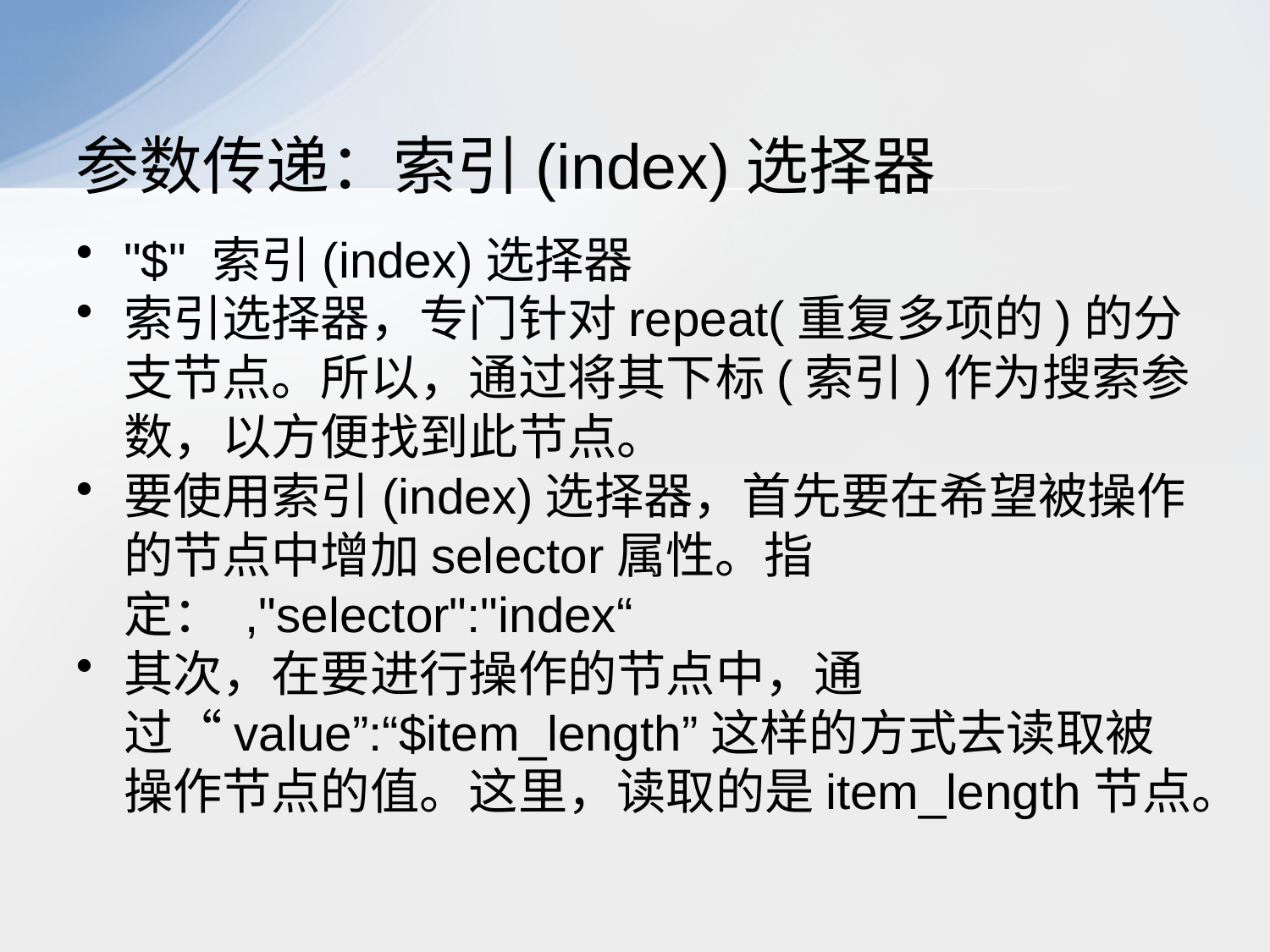

# 参数传递：索引(index)选择器
"$" 索引(index)选择器
索引选择器，专门针对repeat(重复多项的)的分支节点。所以，通过将其下标(索引)作为搜索参数，以方便找到此节点。
要使用索引(index)选择器，首先要在希望被操作的节点中增加selector属性。指定： ,"selector":"index“
其次，在要进行操作的节点中，通过“value”:“$item_length”这样的方式去读取被操作节点的值。这里，读取的是item_length节点。